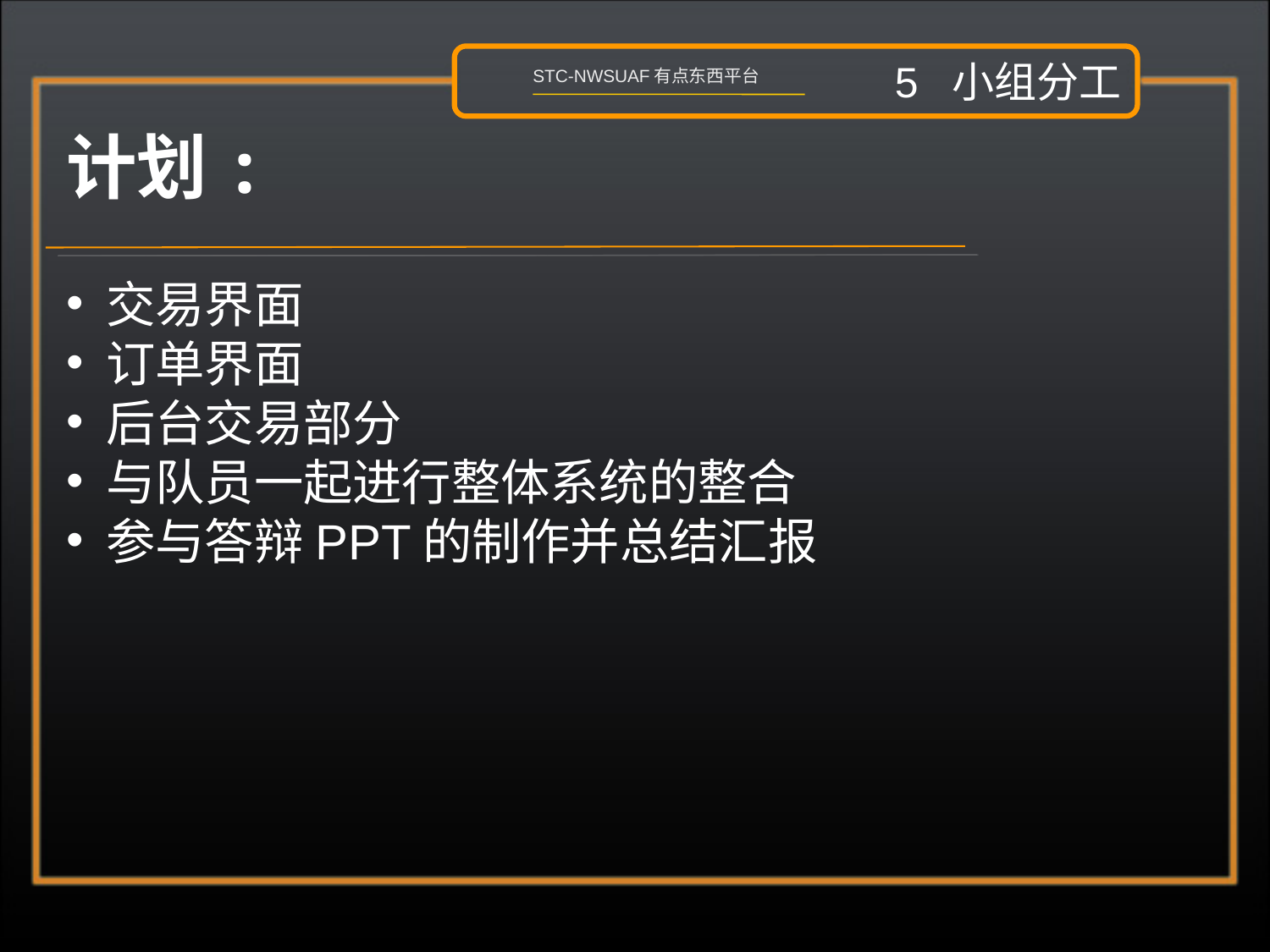

5  小组分工
STC-NWSUAF有点东西平台

计划:
交易界面
订单界面
后台交易部分
与队员一起进行整体系统的整合
参与答辩PPT的制作并总结汇报